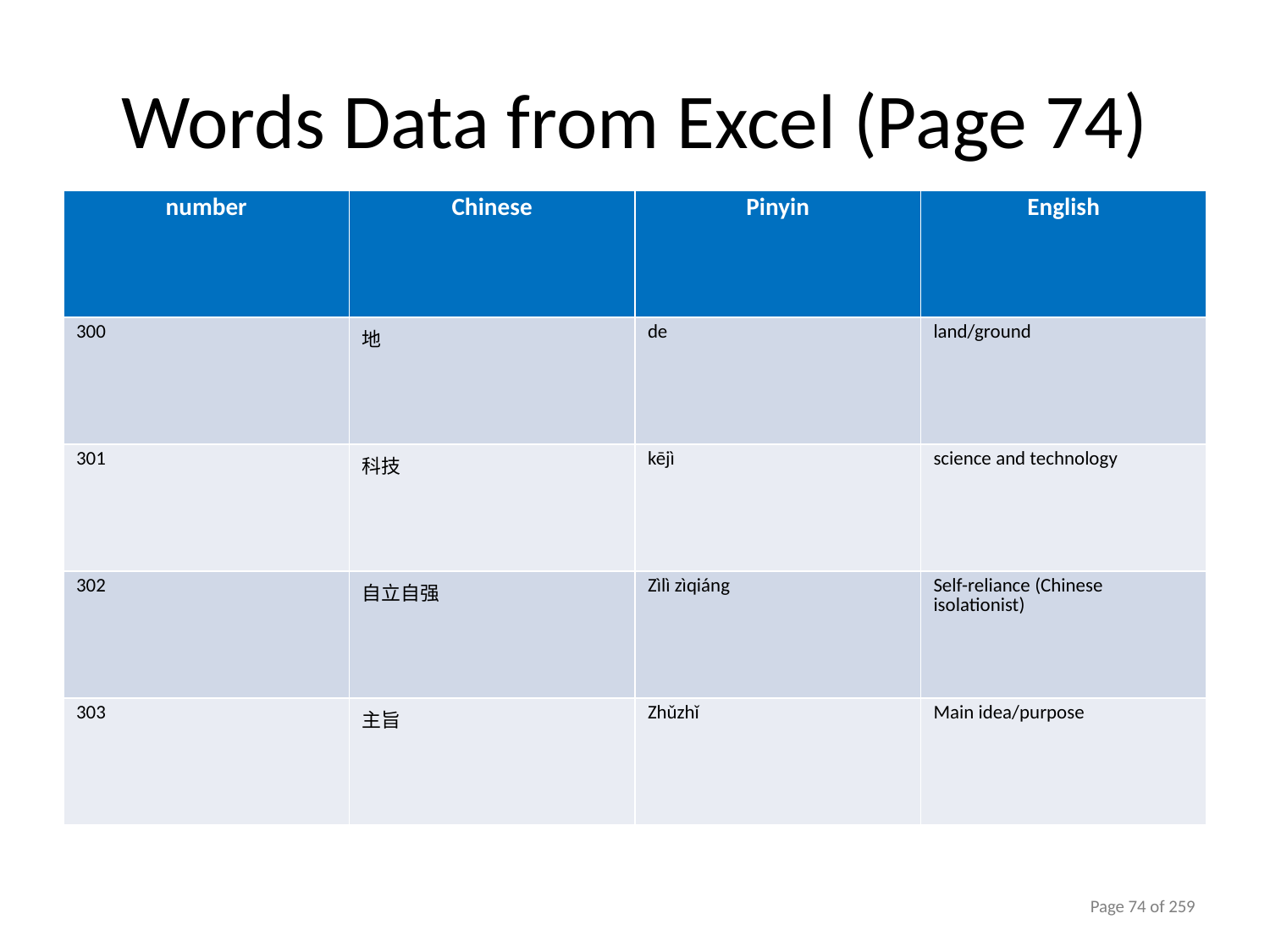

# Words Data from Excel (Page 74)
| number | Chinese | Pinyin | English |
| --- | --- | --- | --- |
| 300 | 地 | de | land/ground |
| 301 | 科技 | kējì | science and technology |
| 302 | 自立自强 | Zìlì zìqiáng | Self-reliance (Chinese isolationist) |
| 303 | 主旨 | Zhǔzhǐ | Main idea/purpose |

Page 74 of 259